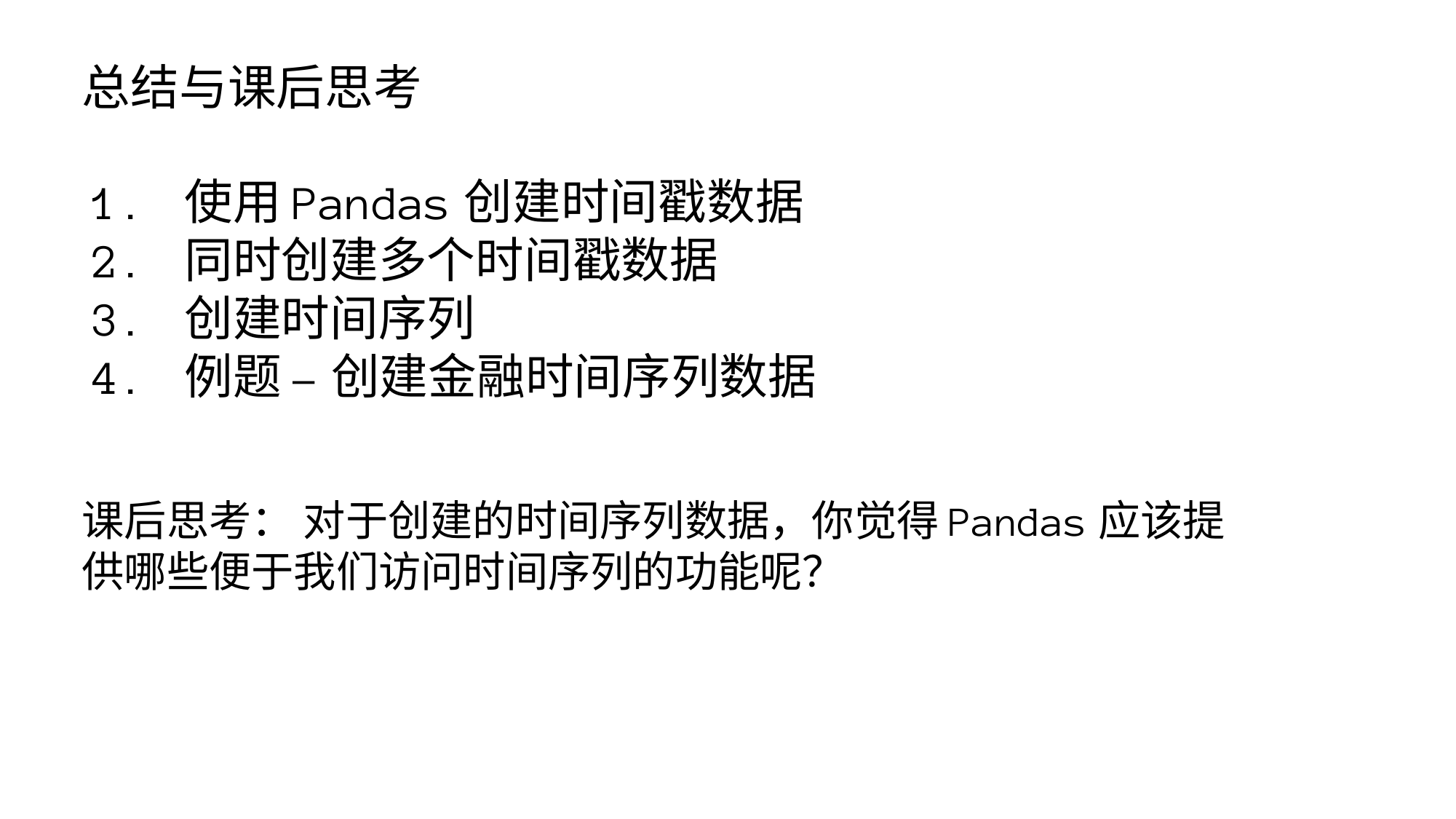

总结与课后思考
1. 使用Pandas创建时间戳数据
2. 同时创建多个时间戳数据
3. 创建时间序列
4. 例题-创建金融时间序列数据

课后思考： 对于创建的时间序列数据，你觉得Pandas应该提供哪些便于我们访问时间序列的功能呢？